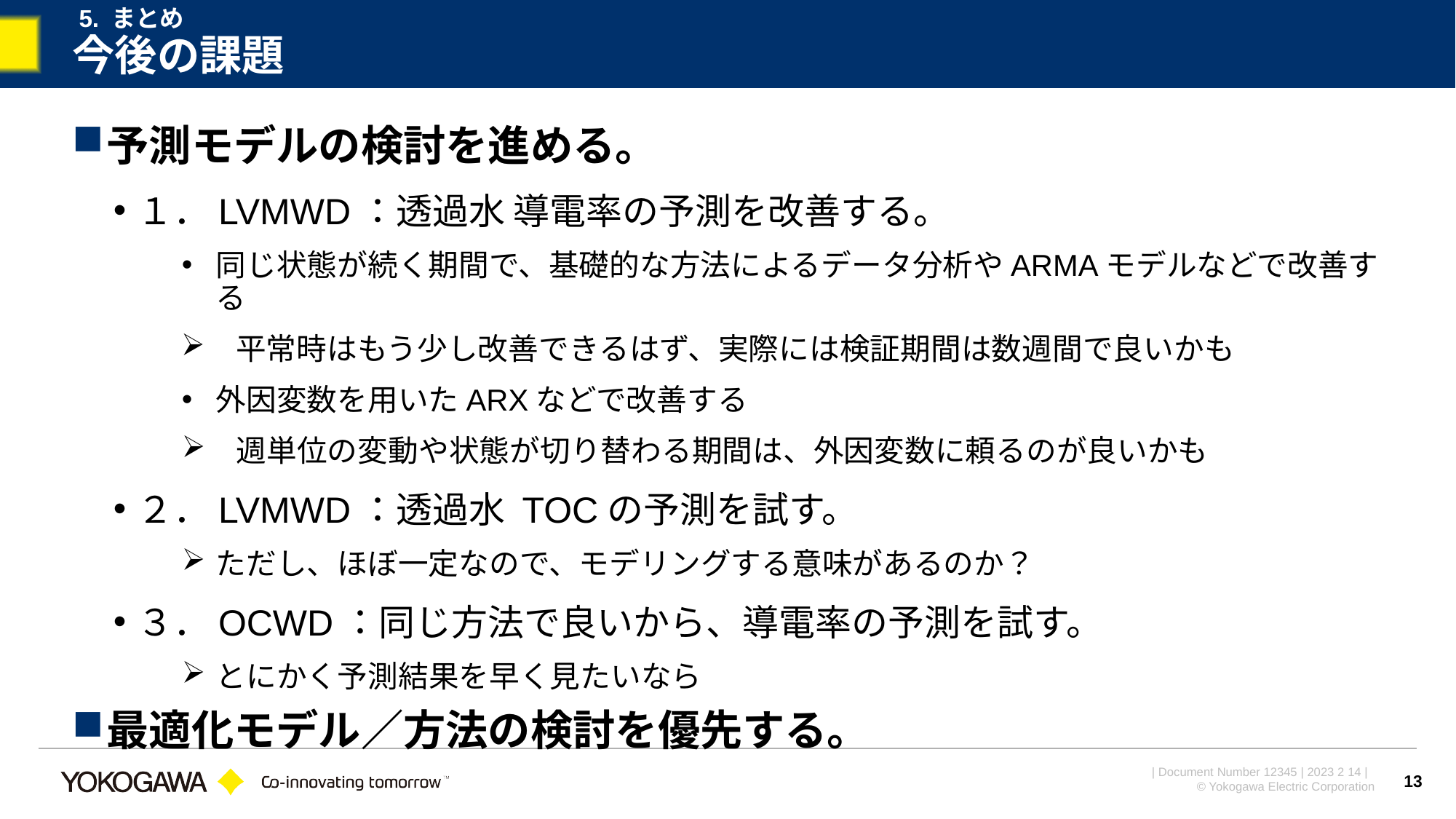

5. まとめ
# 今後の課題
予測モデルの検討を進める。
１．LVMWD：透過水 導電率の予測を改善する。
同じ状態が続く期間で、基礎的な方法によるデータ分析やARMAモデルなどで改善する
平常時はもう少し改善できるはず、実際には検証期間は数週間で良いかも
外因変数を用いたARXなどで改善する
週単位の変動や状態が切り替わる期間は、外因変数に頼るのが良いかも
２．LVMWD：透過水 TOCの予測を試す。
ただし、ほぼ一定なので、モデリングする意味があるのか？
３．OCWD：同じ方法で良いから、導電率の予測を試す。
とにかく予測結果を早く見たいなら
最適化モデル／方法の検討を優先する。
13